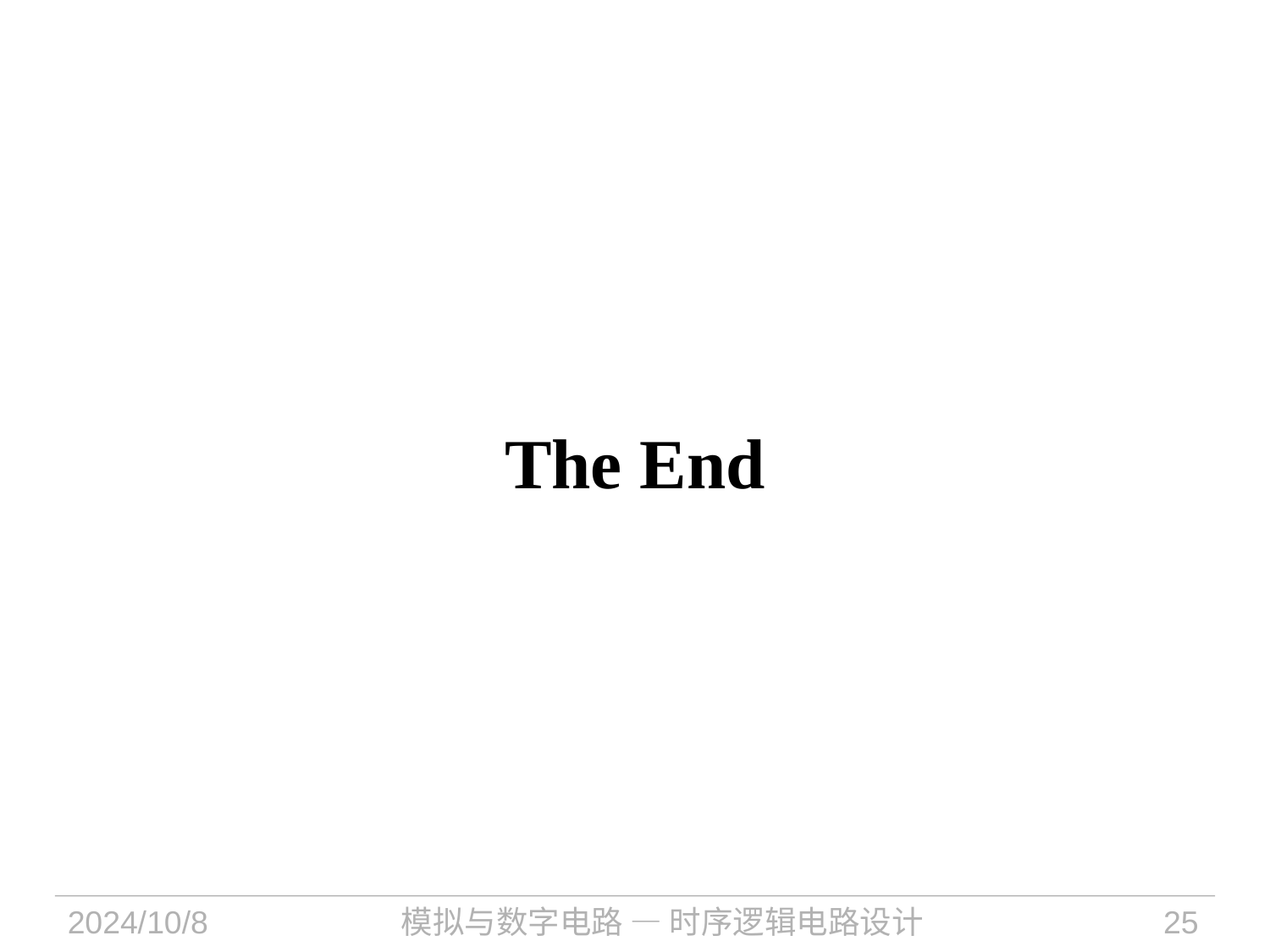

# The End
2024/10/8
模拟与数字电路 — 时序逻辑电路设计
25